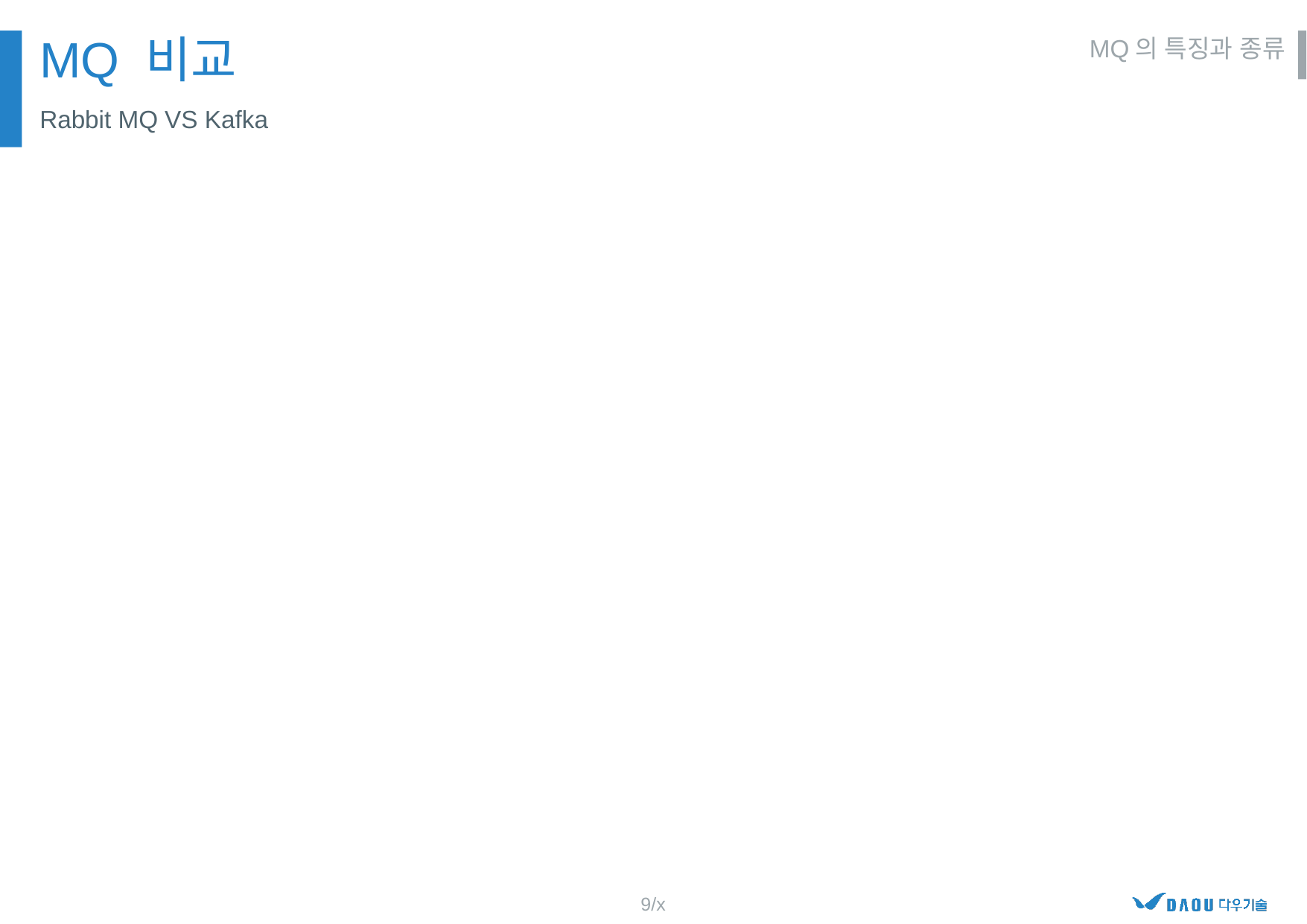

MQ 비교
MQ의 특징과 종류
Rabbit MQ VS Kafka